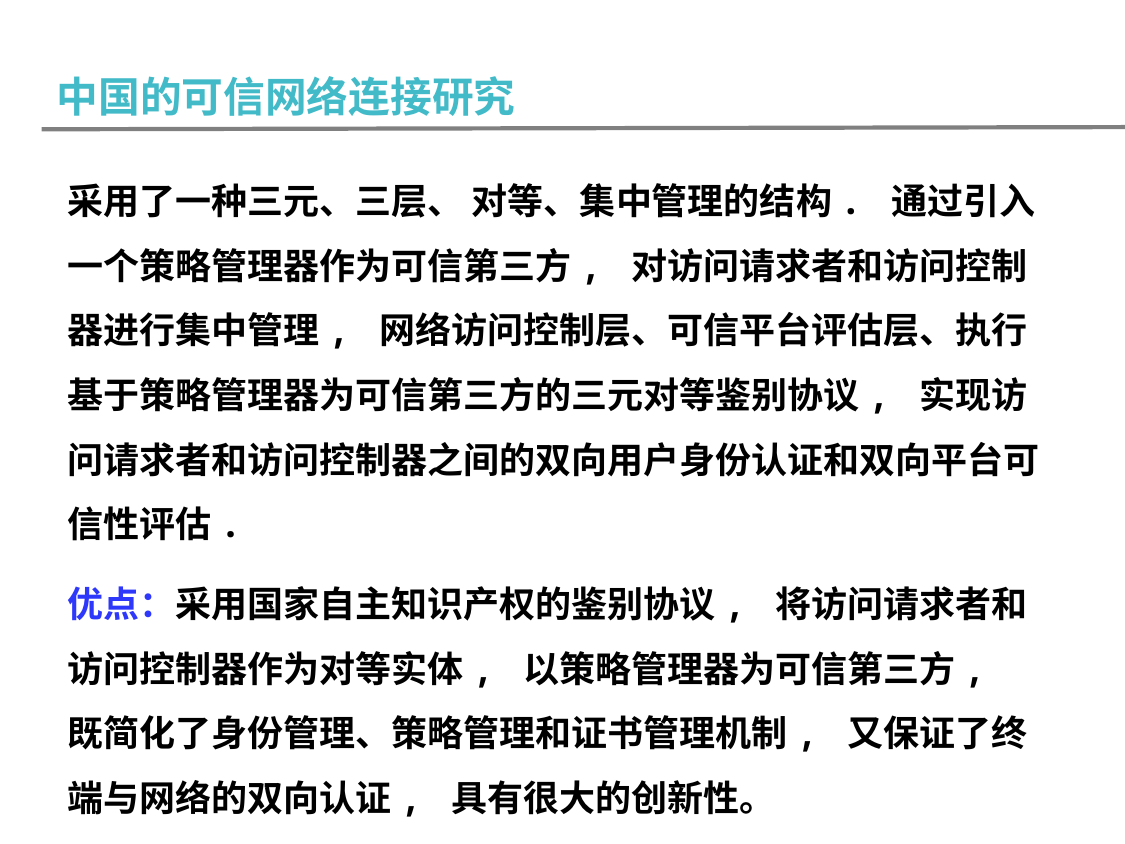

中国的可信网络连接研究
采用了一种三元、三层、 对等、集中管理的结构. 通过引入一个策略管理器作为可信第三方, 对访问请求者和访问控制器进行集中管理, 网络访问控制层、可信平台评估层、执行基于策略管理器为可信第三方的三元对等鉴别协议, 实现访问请求者和访问控制器之间的双向用户身份认证和双向平台可信性评估.
优点：采用国家自主知识产权的鉴别协议, 将访问请求者和访问控制器作为对等实体, 以策略管理器为可信第三方, 既简化了身份管理、策略管理和证书管理机制, 又保证了终端与网络的双向认证, 具有很大的创新性。